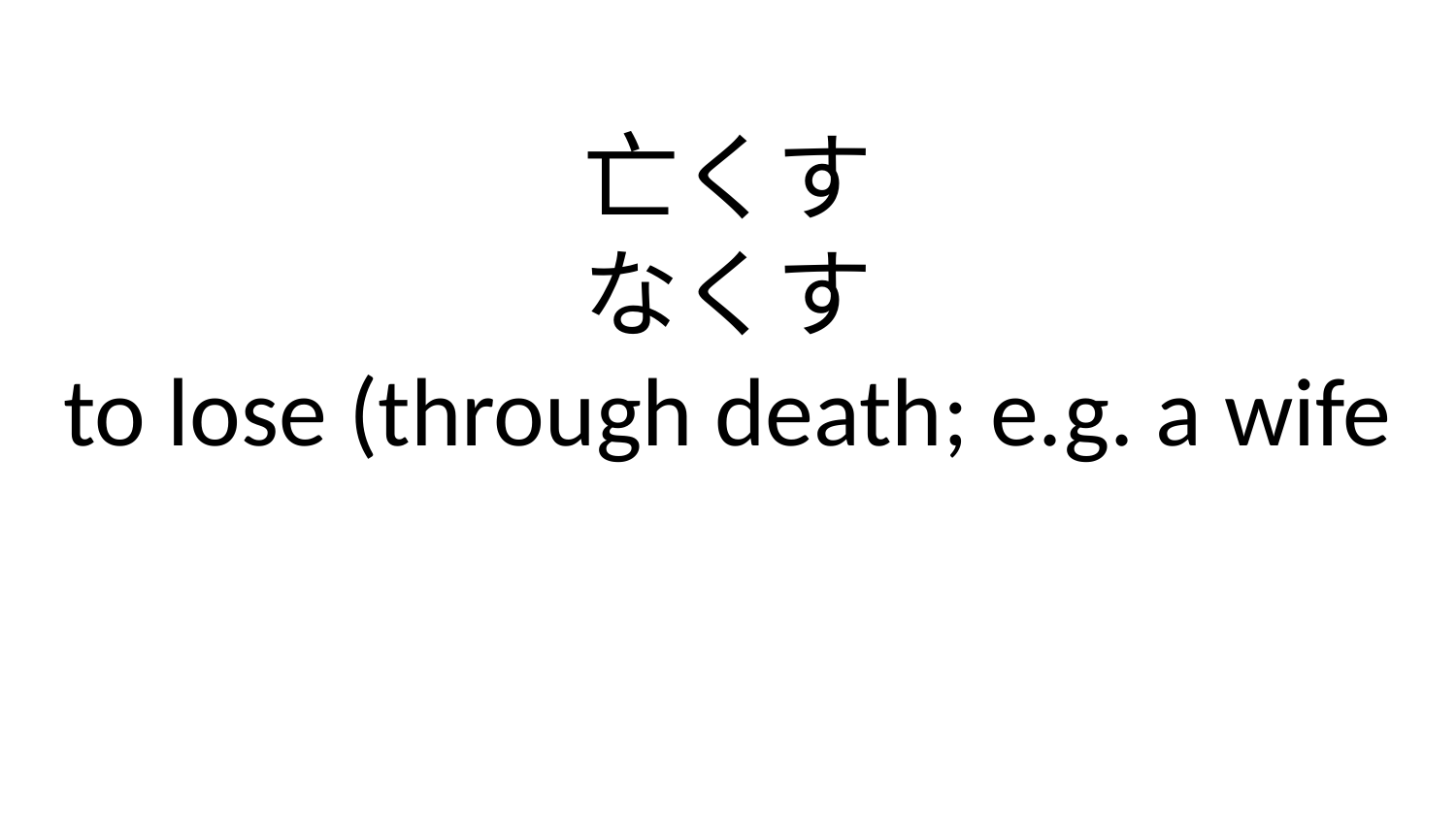

亡くす
なくす
to lose (through death; e.g. a wife